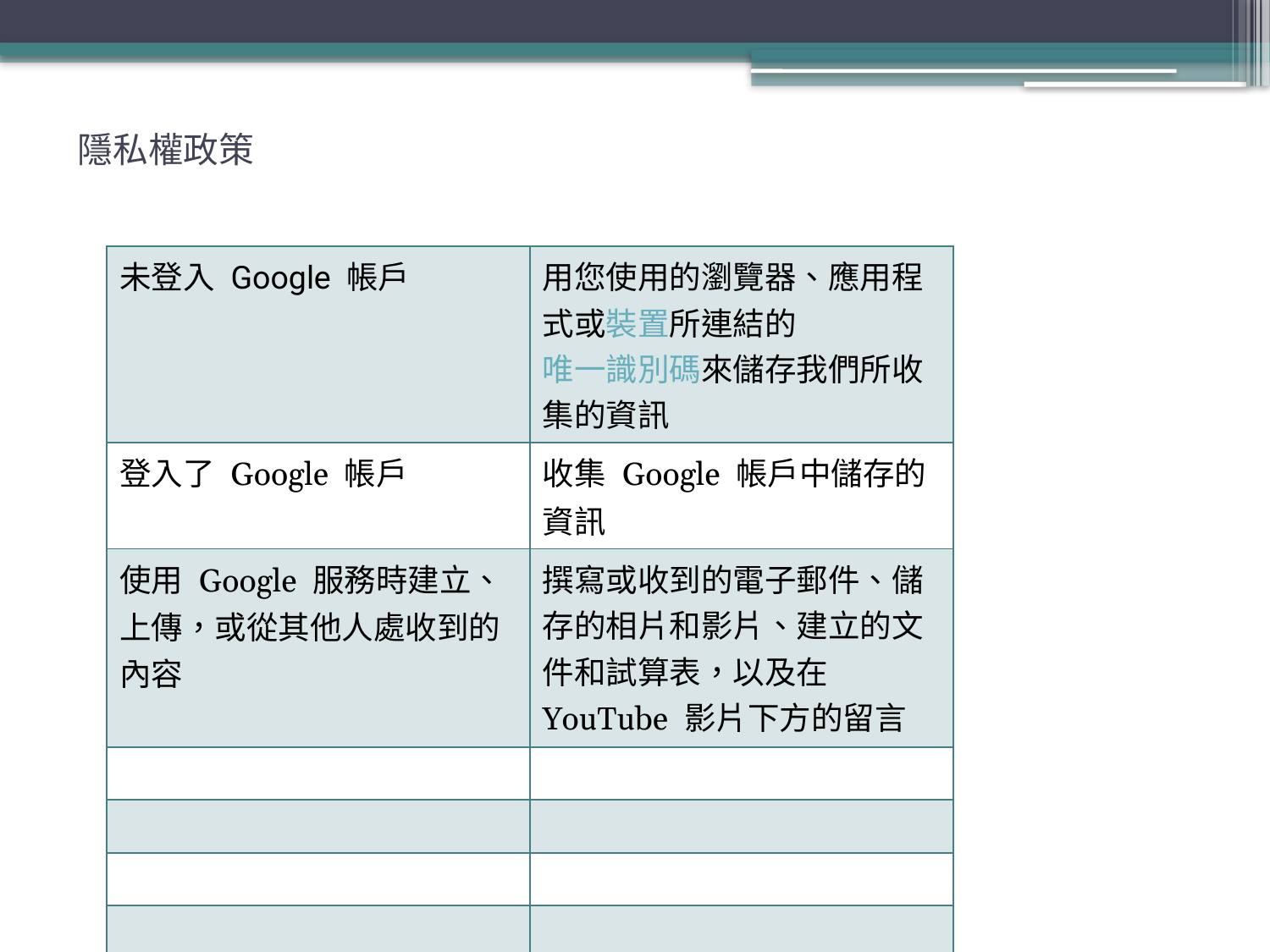

# 隱私權政策
| 未登入 Google 帳戶 | 用您使用的瀏覽器、應用程式或裝置所連結的唯一識別碼來儲存我們所收集的資訊 |
| --- | --- |
| 登入了 Google 帳戶 | 收集 Google 帳戶中儲存的資訊 |
| 使用 Google 服務時建立、上傳，或從其他人處收到的內容 | 撰寫或收到的電子郵件、儲存的相片和影片、建立的文件和試算表，以及在 YouTube 影片下方的留言 |
|  |  |
|  |  |
|  |  |
|  |  |
|  |  |